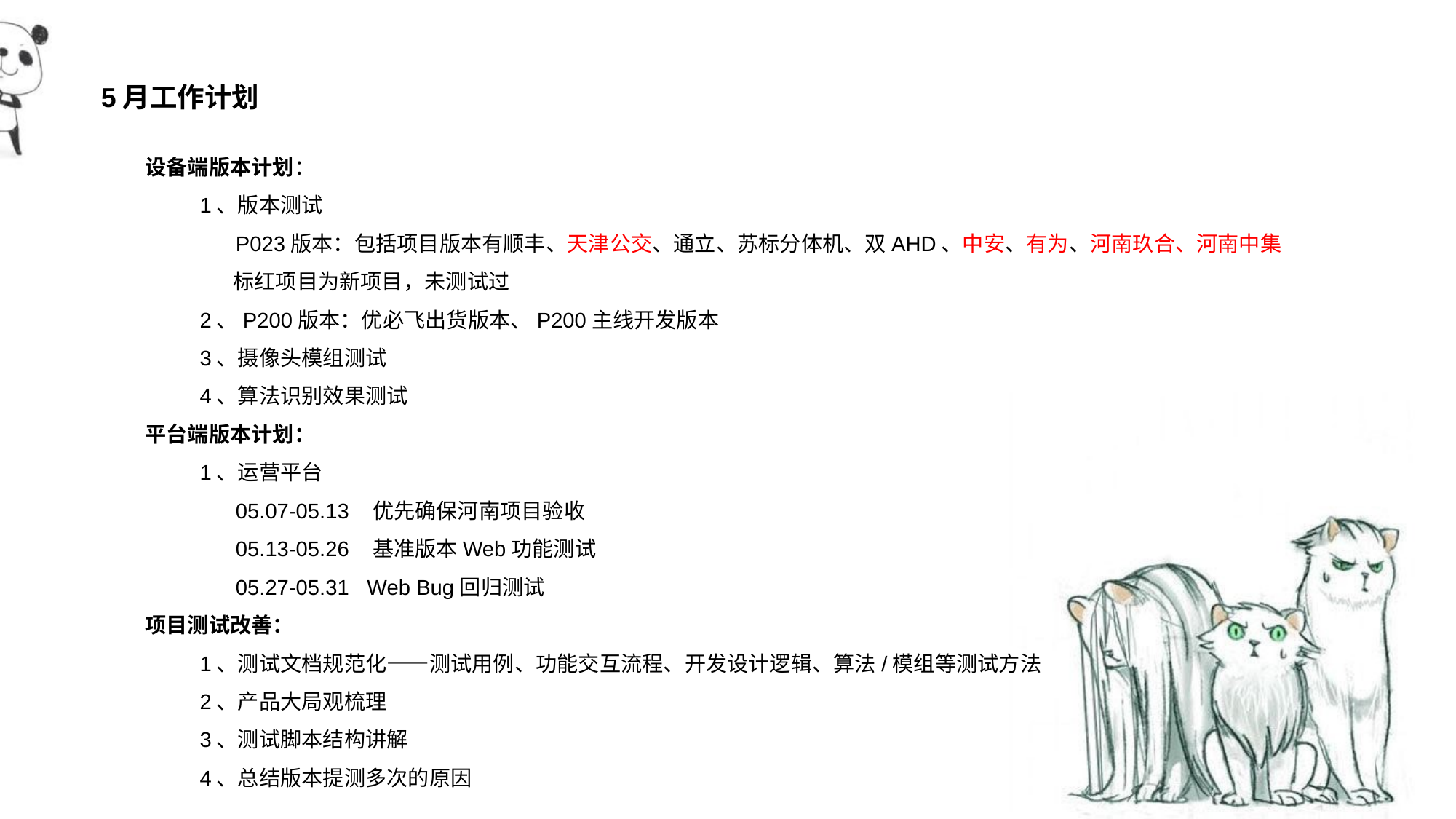

5月工作计划
设备端版本计划：
1、版本测试
      P023版本：包括项目版本有顺丰、天津公交、通立、苏标分体机、双AHD、中安、有为、河南玖合、河南中集
      标红项目为新项目，未测试过
2、P200版本：优必飞出货版本、P200主线开发版本
3、摄像头模组测试
4、算法识别效果测试
平台端版本计划：
1、运营平台
      05.07-05.13   优先确保河南项目验收
      05.13-05.26   基准版本Web功能测试
      05.27-05.31   Web Bug回归测试
项目测试改善：
1、测试文档规范化——测试用例、功能交互流程、开发设计逻辑、算法/模组等测试方法
2、产品大局观梳理
3、测试脚本结构讲解
4、总结版本提测多次的原因